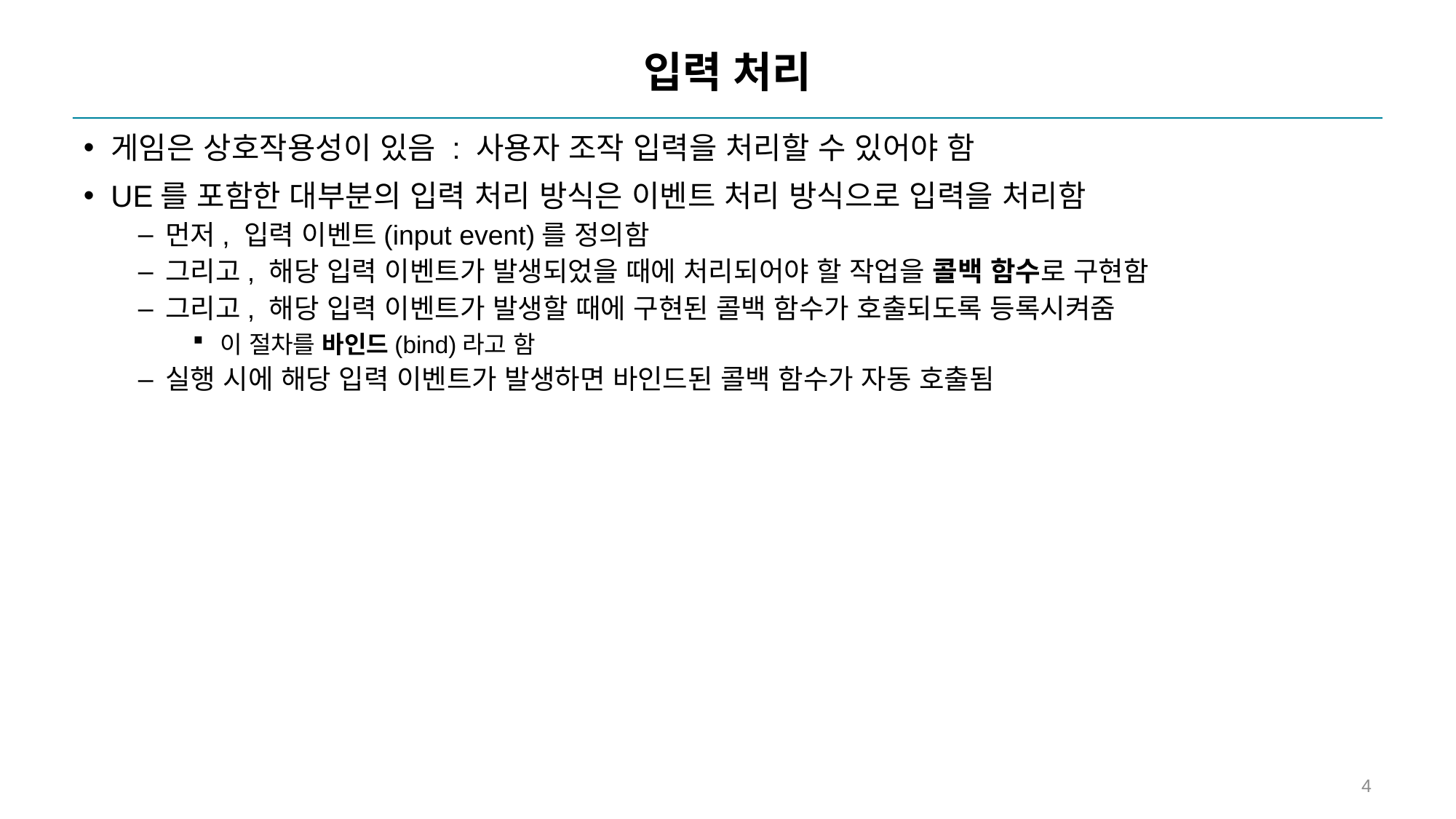

# 입력 처리
게임은 상호작용성이 있음 : 사용자 조작 입력을 처리할 수 있어야 함
UE를 포함한 대부분의 입력 처리 방식은 이벤트 처리 방식으로 입력을 처리함
먼저, 입력 이벤트(input event)를 정의함
그리고, 해당 입력 이벤트가 발생되었을 때에 처리되어야 할 작업을 콜백 함수로 구현함
그리고, 해당 입력 이벤트가 발생할 때에 구현된 콜백 함수가 호출되도록 등록시켜줌
이 절차를 바인드(bind)라고 함
실행 시에 해당 입력 이벤트가 발생하면 바인드된 콜백 함수가 자동 호출됨

4